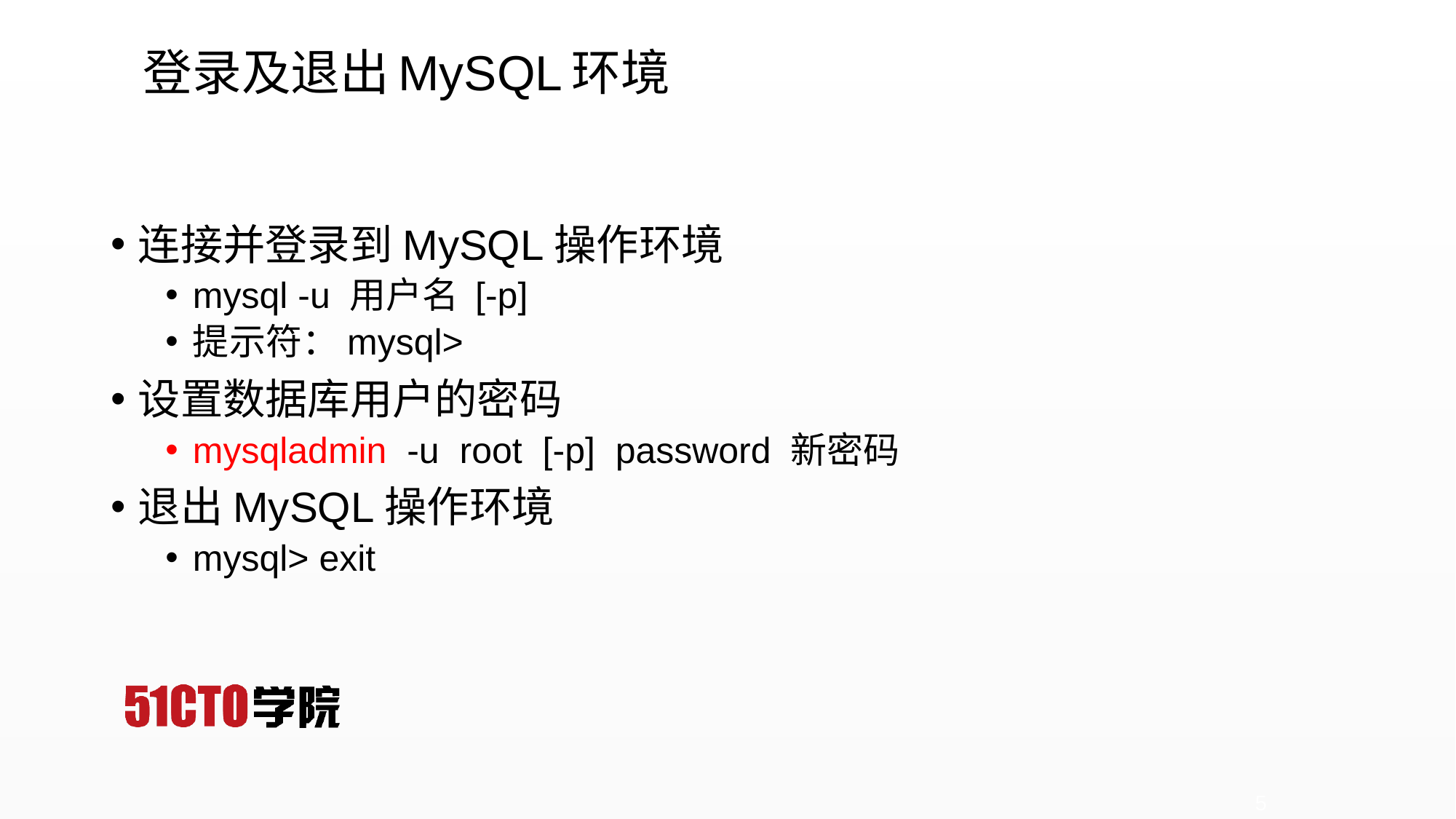

# 登录及退出MySQL环境
连接并登录到MySQL操作环境
mysql -u 用户名 [-p]
提示符：mysql>
设置数据库用户的密码
mysqladmin  -u  root  [-p]  password 新密码
退出MySQL操作环境
mysql> exit
5